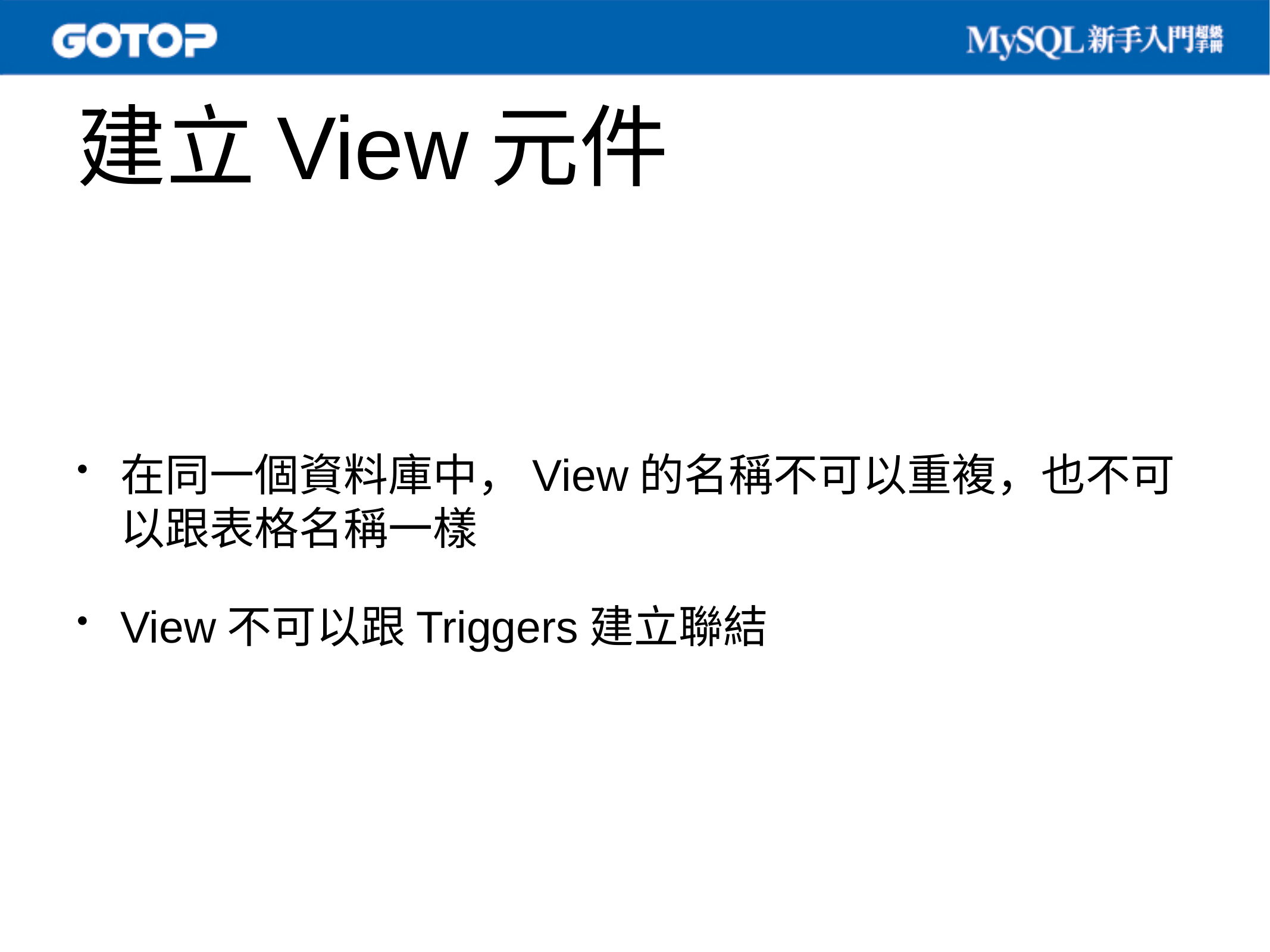

# 建立View元件
在同一個資料庫中，View的名稱不可以重複，也不可以跟表格名稱一樣
View不可以跟Triggers建立聯結